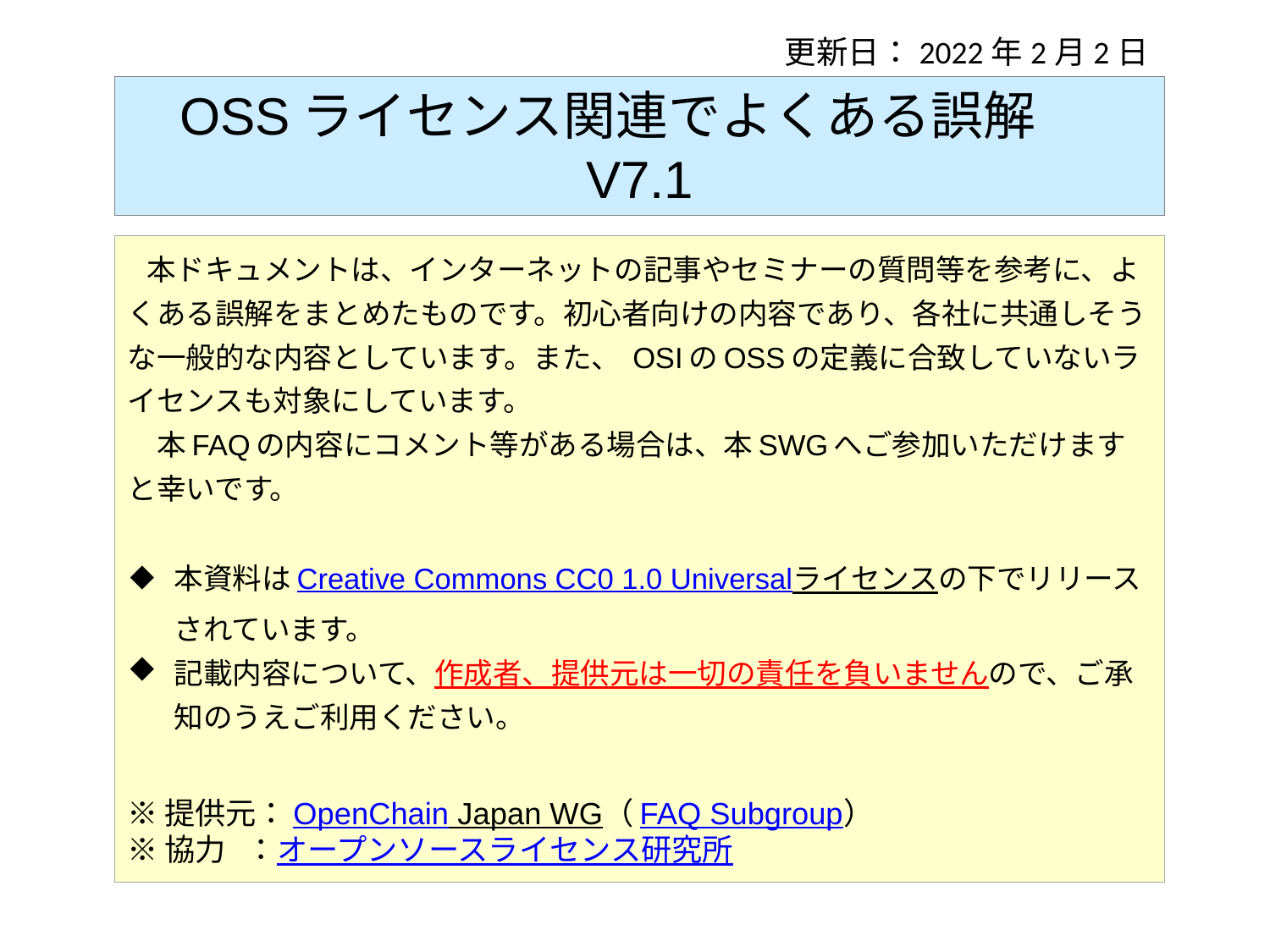

更新日：2022年2月2日
# OSSライセンス関連でよくある誤解　V7.1
  本ドキュメントは、インターネットの記事やセミナーの質問等を参考に、よくある誤解をまとめたものです。初心者向けの内容であり、各社に共通しそうな一般的な内容としています。また、 OSIのOSSの定義に合致していないライセンスも対象にしています。
　本FAQの内容にコメント等がある場合は、本SWGへご参加いただけますと幸いです。
本資料はCreative Commons CC0 1.0 Universalライセンスの下でリリースされています。
記載内容について、作成者、提供元は一切の責任を負いませんので、ご承知のうえご利用ください。
※提供元：OpenChain Japan WG（FAQ Subgroup）
※協力   ：オープンソースライセンス研究所